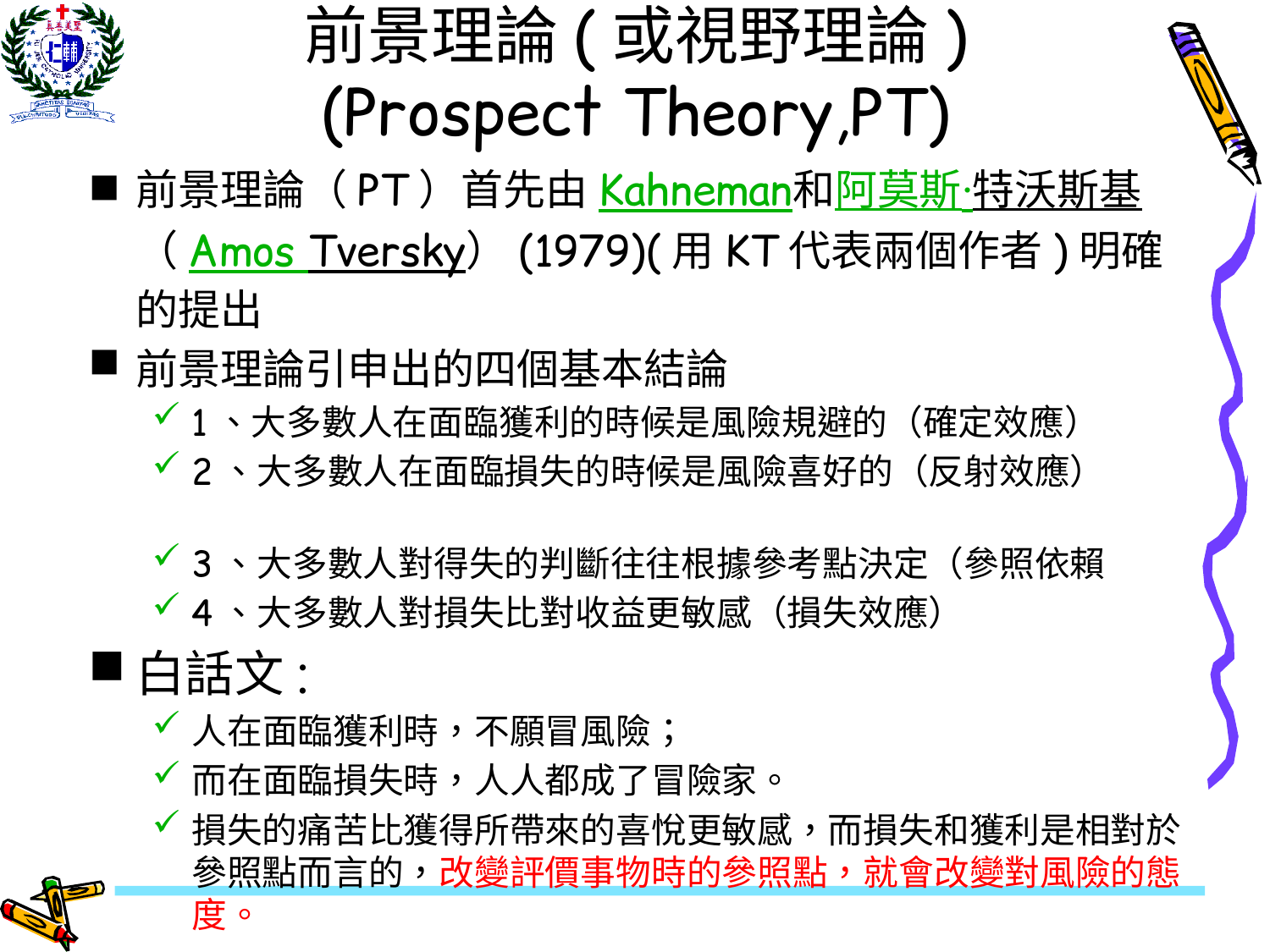

# 前景理論(或視野理論) (Prospect Theory,PT)
前景理論（PT）首先由Kahneman和阿莫斯·特沃斯基（Amos Tversky）(1979)(用KT代表兩個作者)明確的提出
前景理論引申出的四個基本結論
1、大多數人在面臨獲利的時候是風險規避的（確定效應）
2、大多數人在面臨損失的時候是風險喜好的（反射效應）
3、大多數人對得失的判斷往往根據參考點決定（參照依賴
4、大多數人對損失比對收益更敏感（損失效應）
白話文:
人在面臨獲利時，不願冒風險；
而在面臨損失時，人人都成了冒險家。
損失的痛苦比獲得所帶來的喜悅更敏感，而損失和獲利是相對於參照點而言的，改變評價事物時的參照點，就會改變對風險的態度。